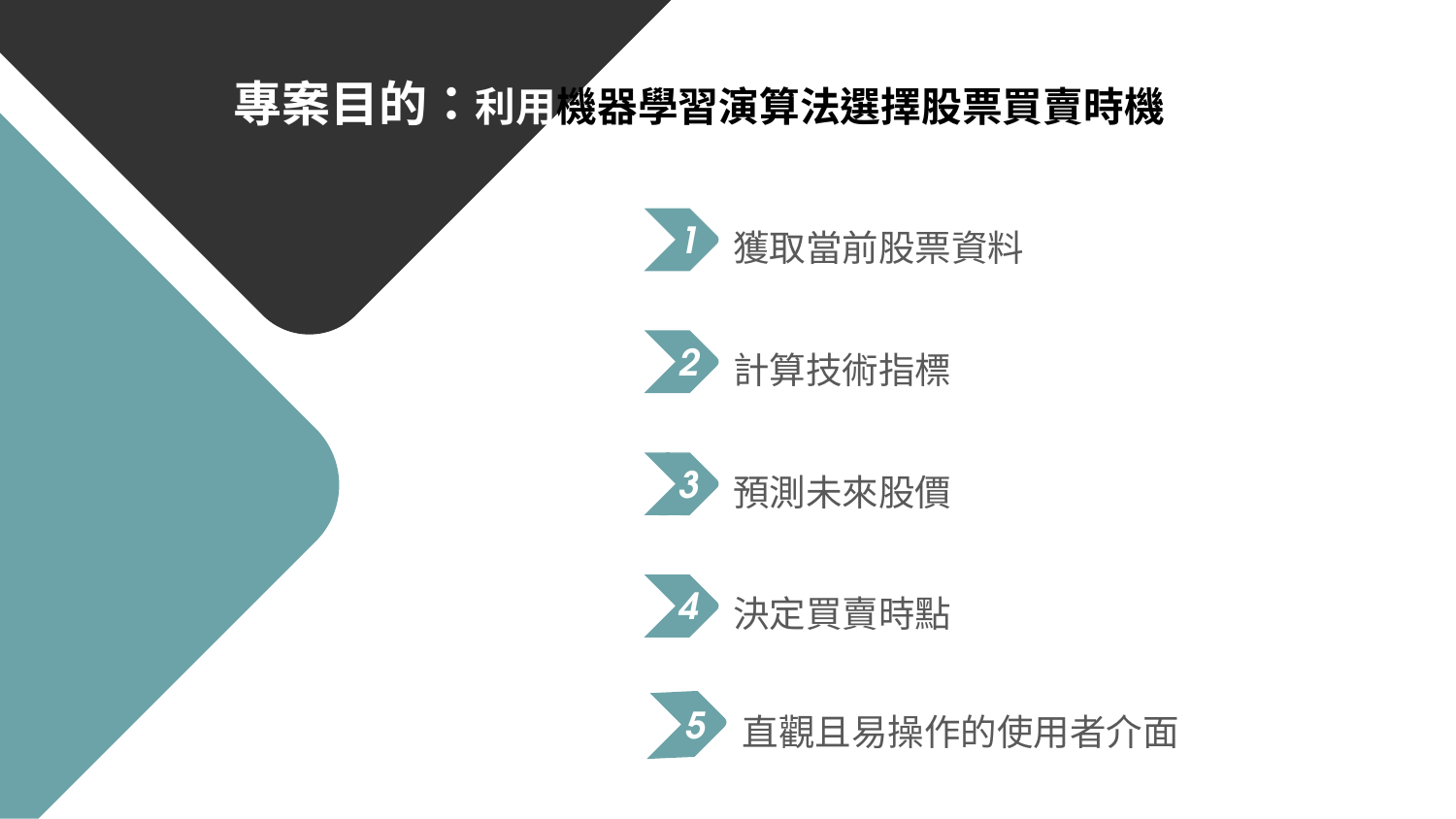

專案目的：利用機器學習演算法選擇股票買賣時機

1
獲取當前股票資料

2
計算技術指標

3
預測未來股價

4
決定買賣時點

直觀且易操作的使用者介面

5